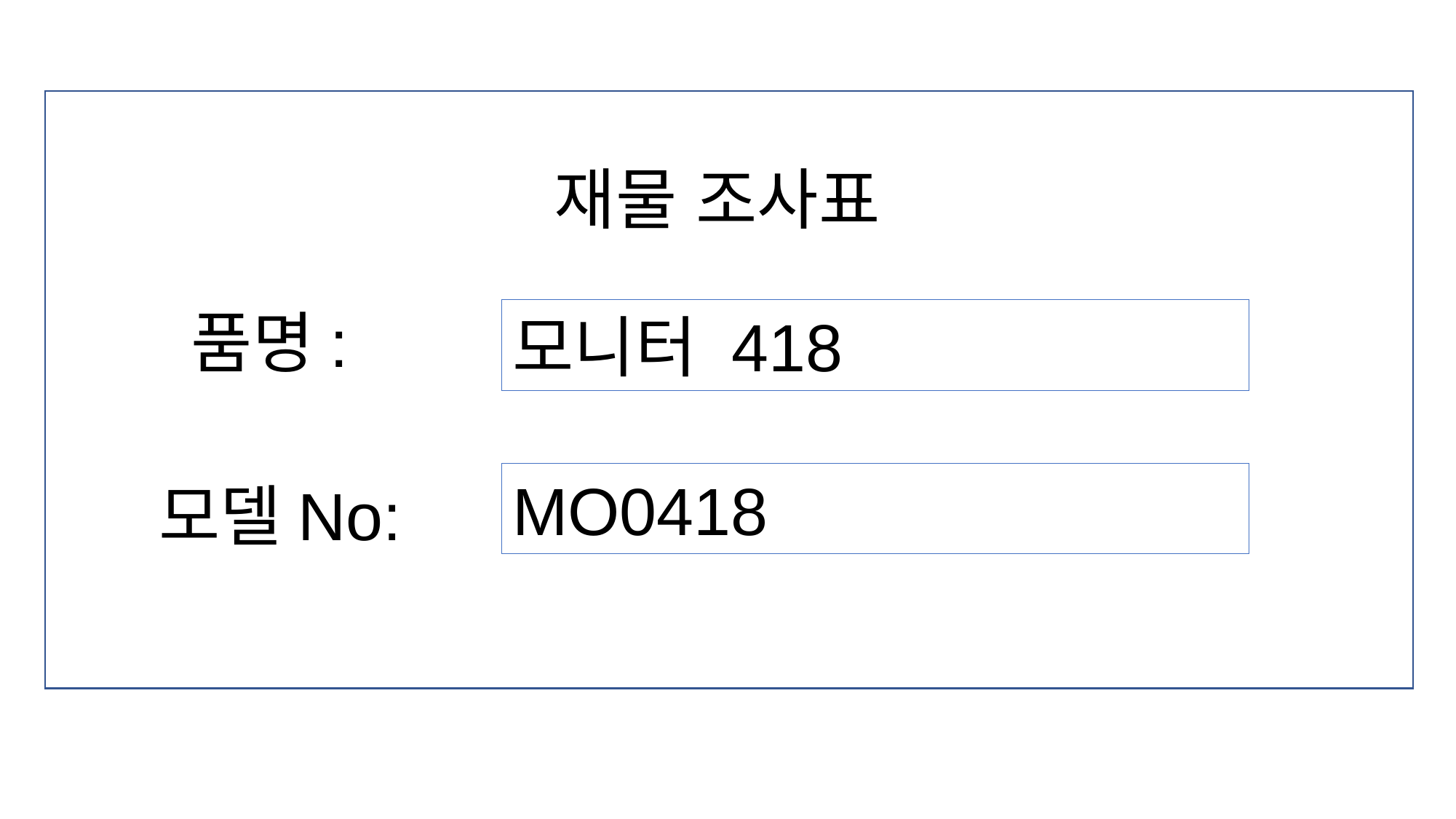

재물 조사표
품명:
모니터 418
MO0418
모델No: